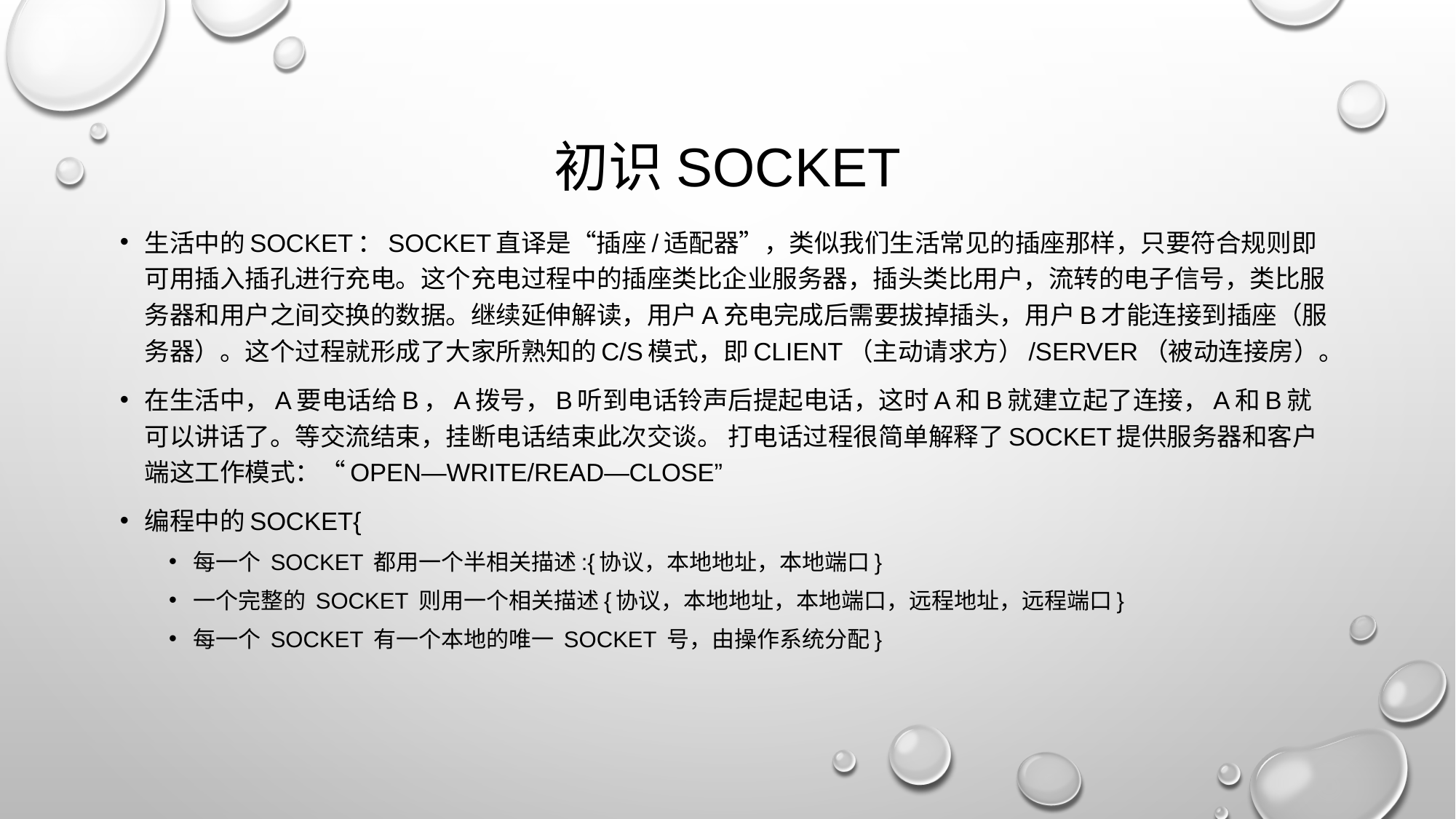

# 初识socket
生活中的Socket：socket直译是“插座/适配器”，类似我们生活常见的插座那样，只要符合规则即可用插入插孔进行充电。这个充电过程中的插座类比企业服务器，插头类比用户，流转的电子信号，类比服务器和用户之间交换的数据。继续延伸解读，用户A充电完成后需要拔掉插头，用户B才能连接到插座（服务器）。这个过程就形成了大家所熟知的C/S模式，即client（主动请求方）/Server（被动连接房）。
在生活中，A要电话给B，A拨号，B听到电话铃声后提起电话，这时A和B就建立起了连接，A和B就可以讲话了。等交流结束，挂断电话结束此次交谈。 打电话过程很简单解释了socket提供服务器和客户端这工作模式：“open—write/read—close”
编程中的socket{
每一个 Socket 都用一个半相关描述:{协议，本地地址，本地端口}
一个完整的 Socket 则用一个相关描述{协议，本地地址，本地端口，远程地址，远程端口}
每一个 Socket 有一个本地的唯一 Socket 号，由操作系统分配}